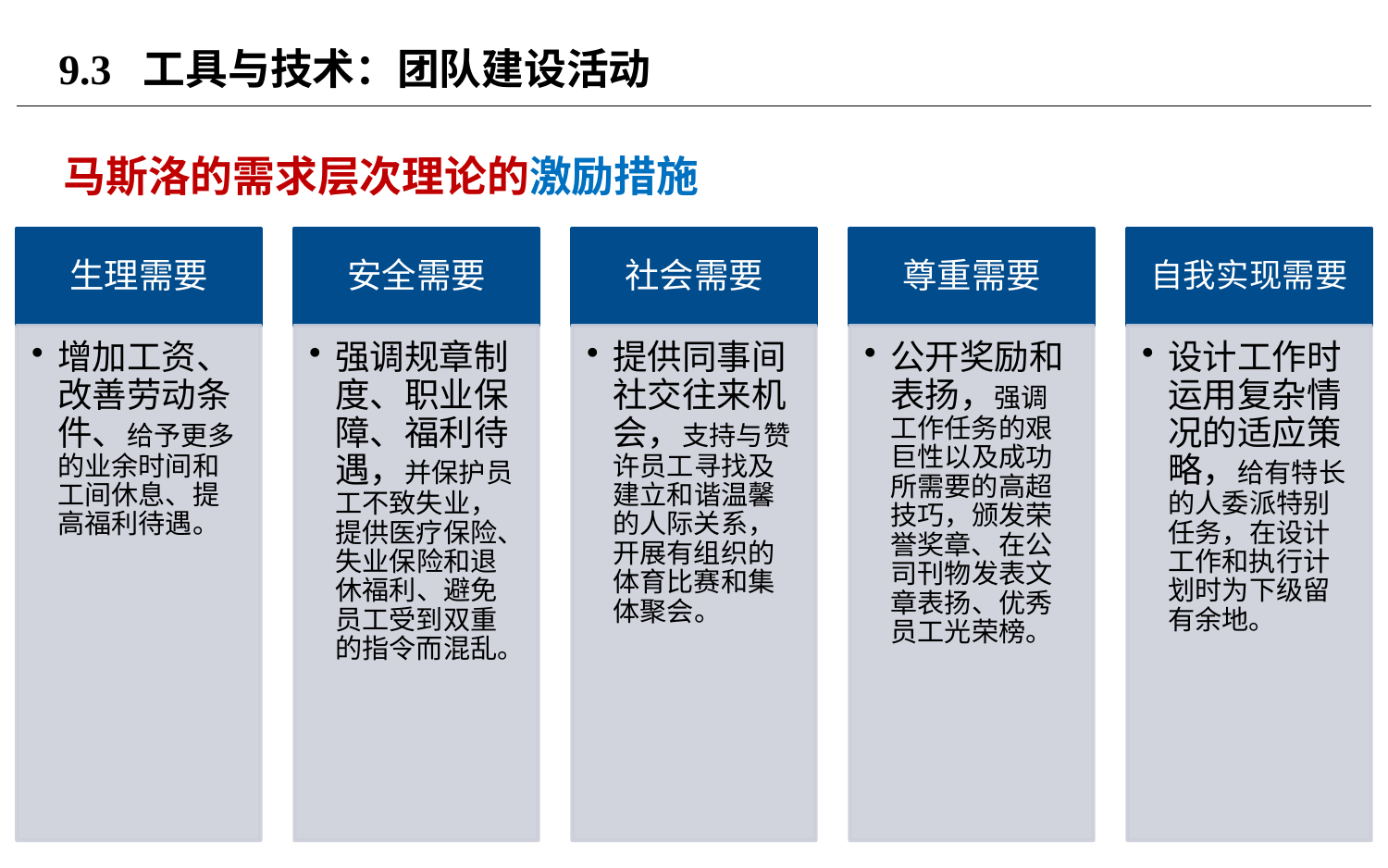

# 9.3  工具与技术：团队建设活动
马斯洛的需求层次理论的激励措施
生理需要
增加工资、改善劳动条件、给予更多的业余时间和工间休息、提高福利待遇。
安全需要
强调规章制度、职业保障、福利待遇，并保护员工不致失业，提供医疗保险、失业保险和退休福利、避免员工受到双重的指令而混乱。
社会需要
提供同事间社交往来机会，支持与赞许员工寻找及建立和谐温馨的人际关系，开展有组织的体育比赛和集体聚会。
尊重需要
公开奖励和表扬，强调工作任务的艰巨性以及成功所需要的高超技巧，颁发荣誉奖章、在公司刊物发表文章表扬、优秀员工光荣榜。
自我实现需要
设计工作时运用复杂情况的适应策略，给有特长的人委派特别任务，在设计工作和执行计划时为下级留有余地。